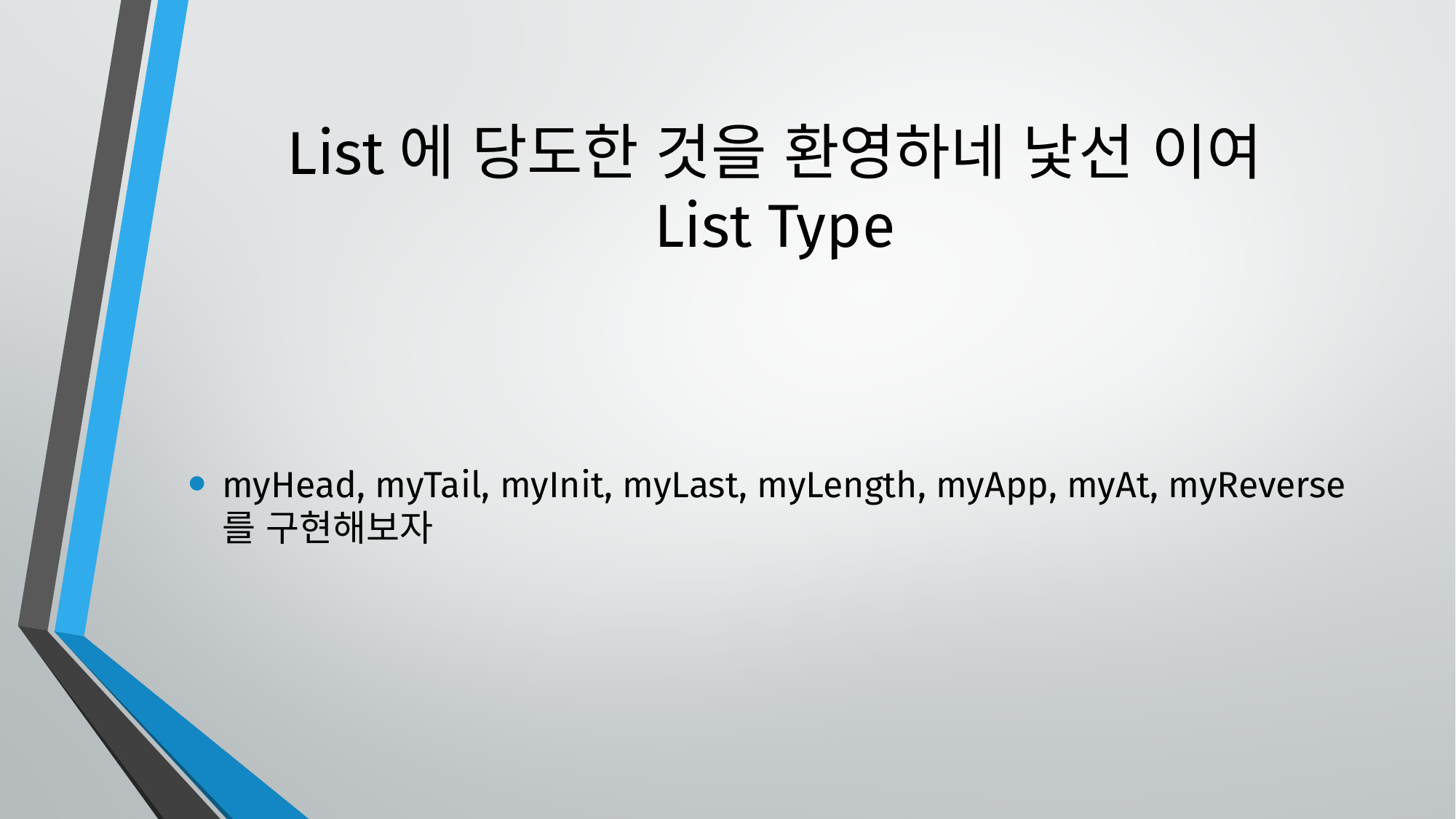

# List에 당도한 것을 환영하네 낯선 이여 List Type
myHead, myTail, myInit, myLast, myLength, myApp, myAt, myReverse를 구현해보자